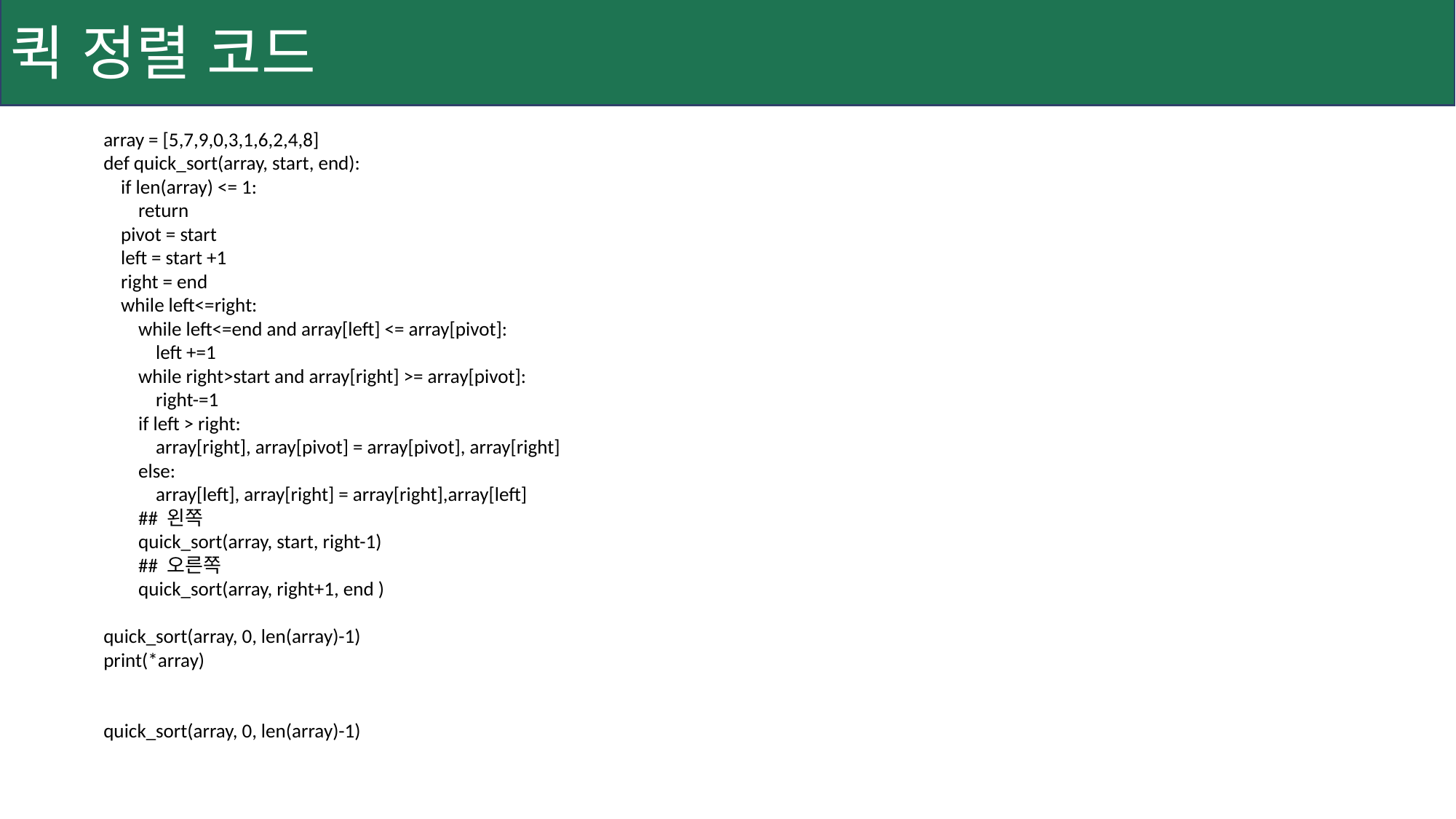

퀵 정렬 코드
array = [5,7,9,0,3,1,6,2,4,8]
def quick_sort(array, start, end):
    if len(array) <= 1:
        return
    pivot = start
    left = start +1
    right = end
    while left<=right:
        while left<=end and array[left] <= array[pivot]:
            left +=1
        while right>start and array[right] >= array[pivot]:
            right-=1
        if left > right:
            array[right], array[pivot] = array[pivot], array[right]
        else:
            array[left], array[right] = array[right],array[left]
        ## 왼쪽
        quick_sort(array, start, right-1)
        ## 오른쪽
        quick_sort(array, right+1, end )

quick_sort(array, 0, len(array)-1)
print(*array)

quick_sort(array, 0, len(array)-1)